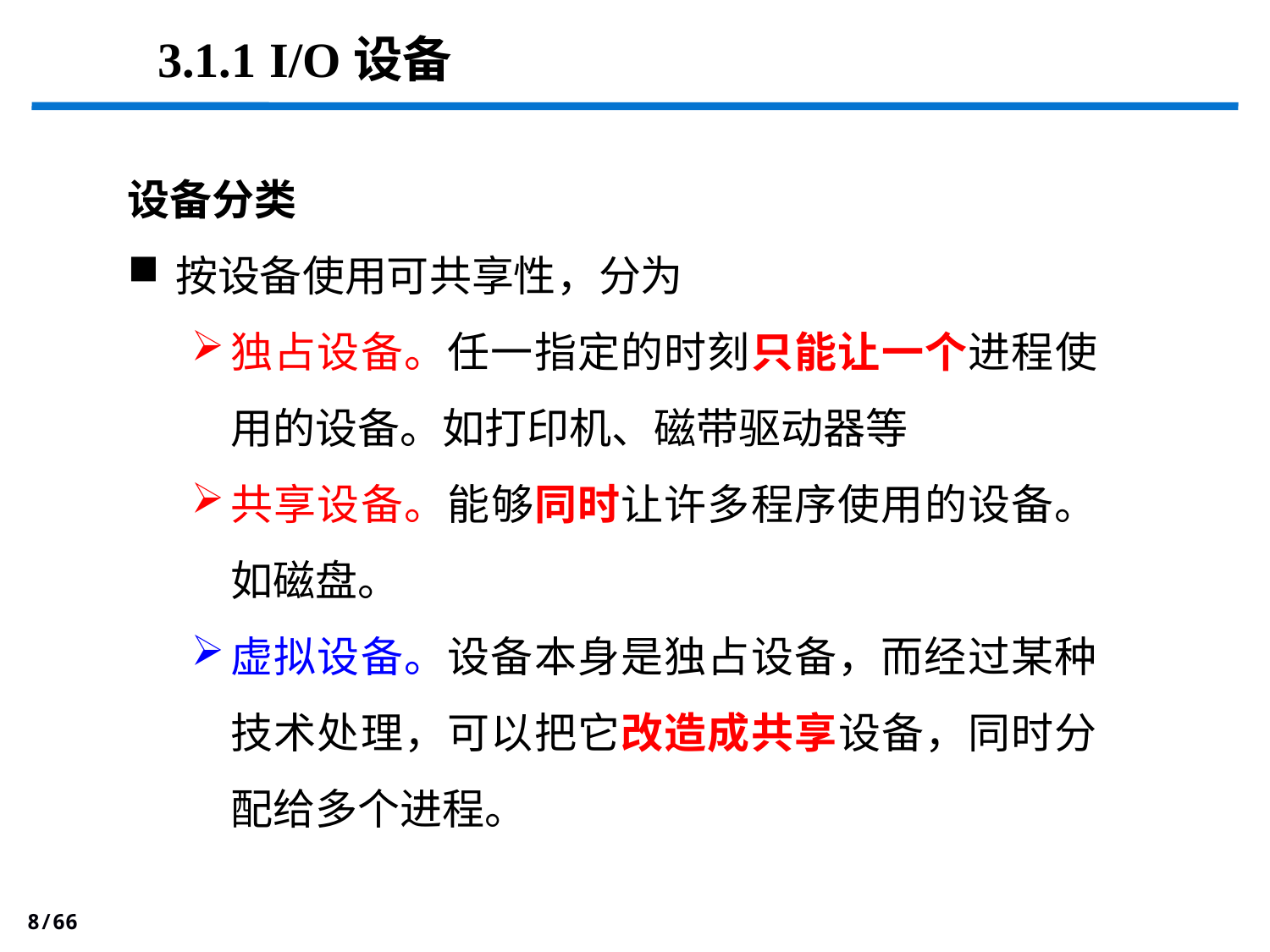

# 3.1.1 I/O设备
设备分类
按设备使用可共享性，分为
独占设备。任一指定的时刻只能让一个进程使用的设备。如打印机、磁带驱动器等
共享设备。能够同时让许多程序使用的设备。如磁盘。
虚拟设备。设备本身是独占设备，而经过某种技术处理，可以把它改造成共享设备，同时分配给多个进程。